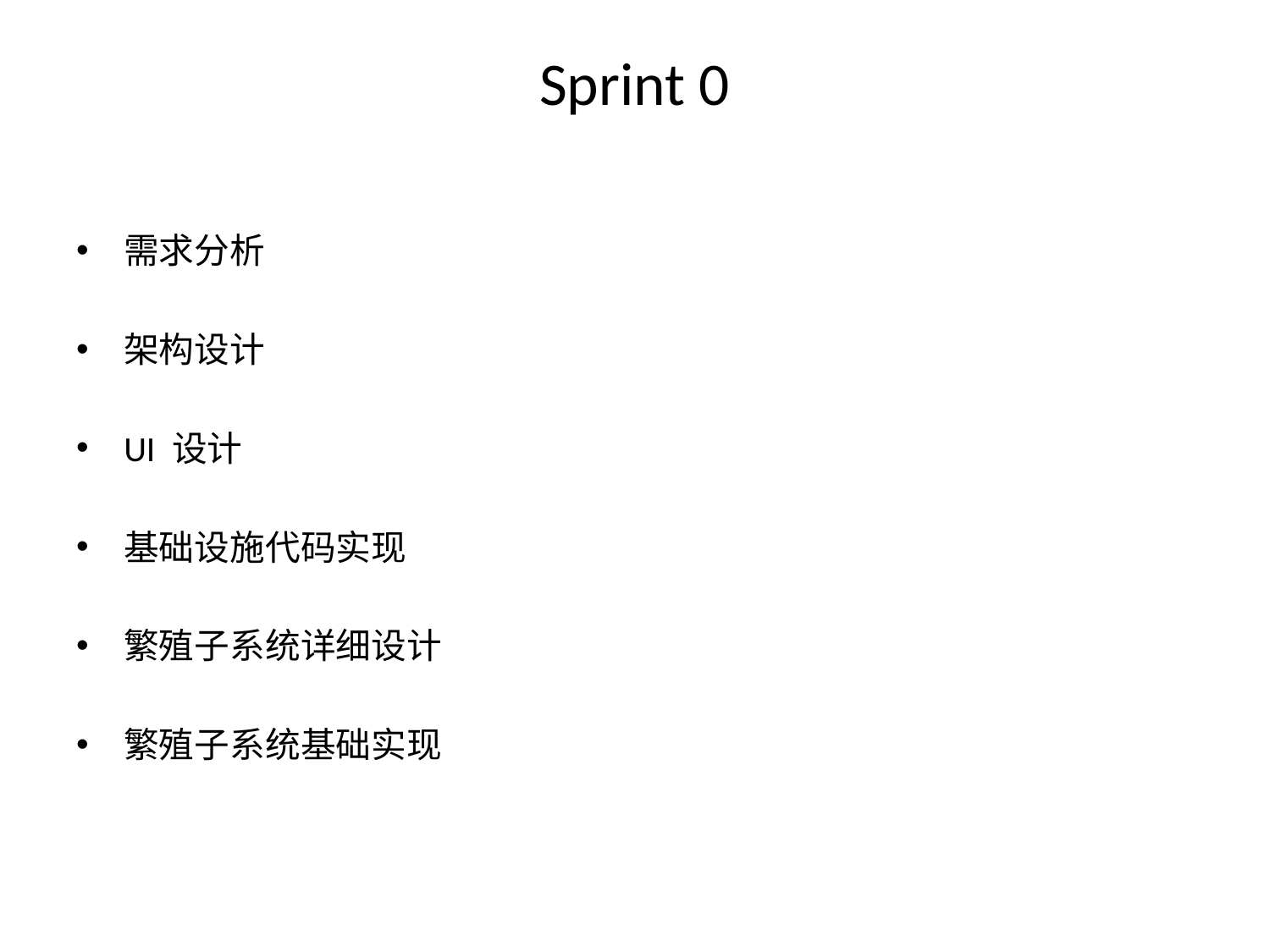

# Sprint 0
需求分析

架构设计

UI 设计

基础设施代码实现

繁殖子系统详细设计

繁殖子系统基础实现